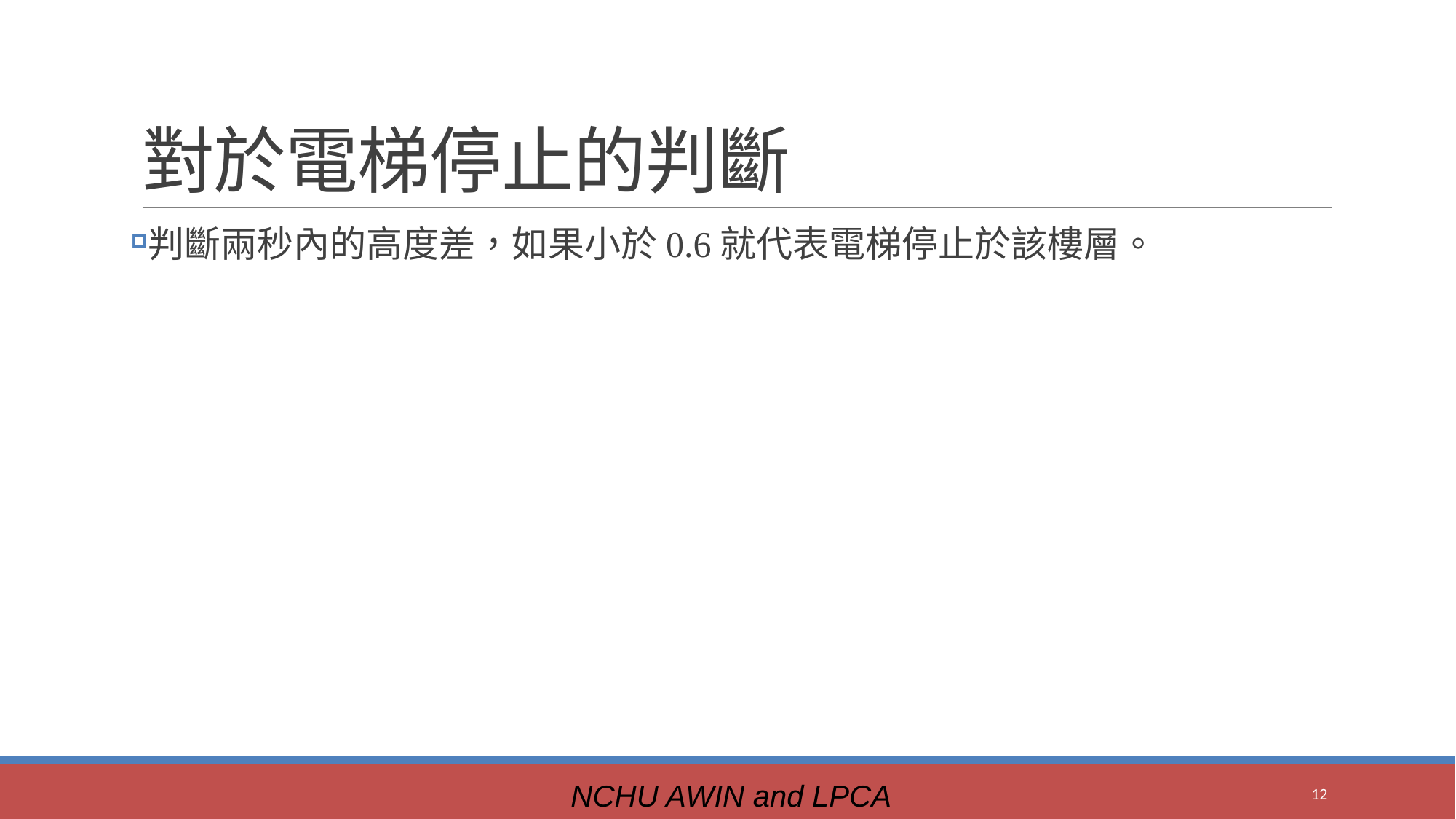

# 對於電梯停止的判斷
判斷兩秒內的高度差，如果小於0.6就代表電梯停止於該樓層。
NCHU AWIN and LPCA
12